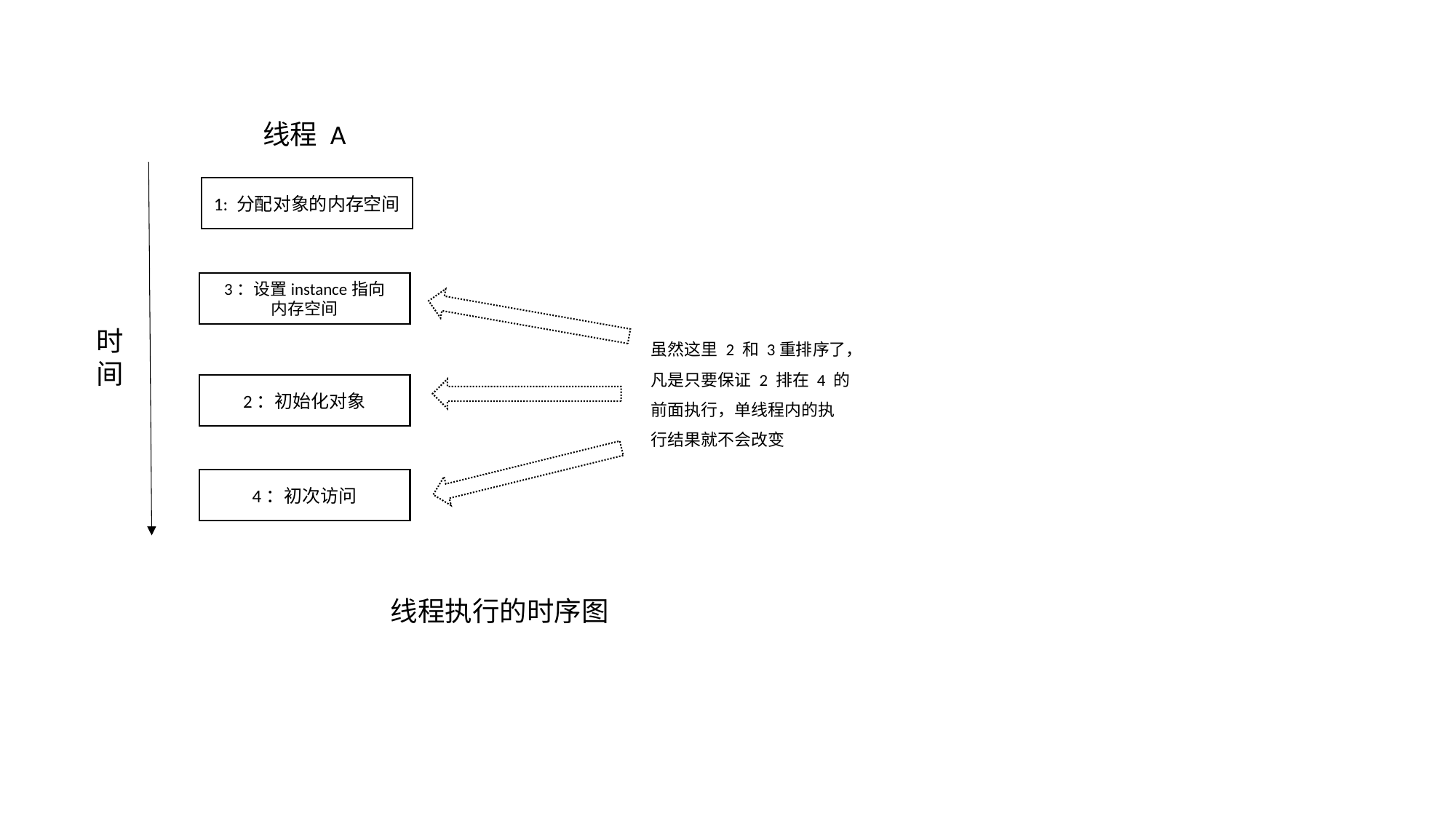

线程 A
1: 分配对象的内存空间
3：设置instance指向
内存空间

时
间
虽然这里 2 和 3重排序了，
凡是只要保证 2 排在 4 的
前面执行，单线程内的执
行结果就不会改变
2：初始化对象

4：初次访问
线程执行的时序图